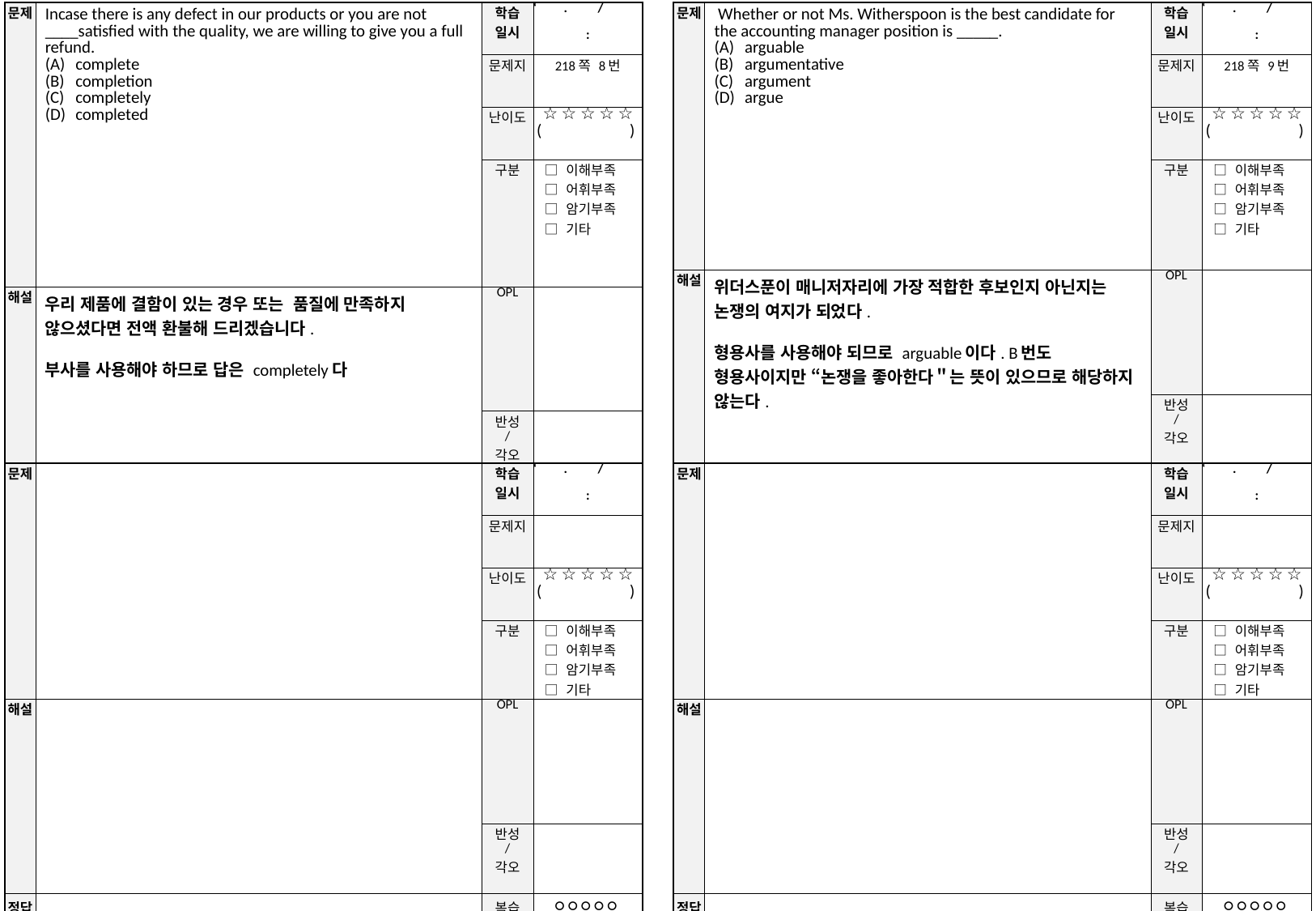

| 문제 | Incase there is any defect in our products or you are not \_\_\_\_satisfied with the quality, we are willing to give you a full refund. complete completion completely completed | 학습 일시 | ‘ . / : |
| --- | --- | --- | --- |
|  |  | 문제지 | 218쪽 8번 |
|  |  | 난이도 | ☆ ☆ ☆ ☆ ☆ ( ) |
|  |  | 구분 | □ 이해부족 □ 어휘부족 □ 암기부족 □ 기타 |
| 해설 | 우리 제품에 결함이 있는 경우 또는 품질에 만족하지 않으셨다면 전액 환불해 드리겠습니다. 부사를 사용해야 하므로 답은 completely다 | OPL |  |
|  |  | 반성 / 각오 |  |
| 정답 | (C) completely | 복습 | ○ ○ ○ ○ ○ |
| 문제 | Whether or not Ms. Witherspoon is the best candidate for the accounting manager position is \_\_\_\_\_. arguable argumentative argument argue | 학습 일시 | ‘ . / : |
| --- | --- | --- | --- |
|  |  | 문제지 | 218쪽 9번 |
|  |  | 난이도 | ☆ ☆ ☆ ☆ ☆ ( ) |
|  |  | 구분 | □ 이해부족 □ 어휘부족 □ 암기부족 □ 기타 |
| 해설 | 위더스푼이 매니저자리에 가장 적합한 후보인지 아닌지는 논쟁의 여지가 되었다. 형용사를 사용해야 되므로 arguable이다. B번도 형용사이지만 “논쟁을 좋아한다＂는 뜻이 있으므로 해당하지 않는다. | OPL |  |
|  |  | 반성 / 각오 |  |
| 정답 | (A) arguable | 복습 | ○ ○ ○ ○ ○ |
| 문제 |  | 학습 일시 | ‘ . / : |
| --- | --- | --- | --- |
|  |  | 문제지 |  |
|  |  | 난이도 | ☆ ☆ ☆ ☆ ☆ ( ) |
|  |  | 구분 | □ 이해부족 □ 어휘부족 □ 암기부족 □ 기타 |
| 해설 |  | OPL |  |
|  |  | 반성 / 각오 |  |
| 정답 |  | 복습 | ○ ○ ○ ○ ○ |
| 문제 |  | 학습 일시 | ‘ . / : |
| --- | --- | --- | --- |
|  |  | 문제지 |  |
|  |  | 난이도 | ☆ ☆ ☆ ☆ ☆ ( ) |
|  |  | 구분 | □ 이해부족 □ 어휘부족 □ 암기부족 □ 기타 |
| 해설 |  | OPL |  |
|  |  | 반성 / 각오 |  |
| 정답 |  | 복습 | ○ ○ ○ ○ ○ |